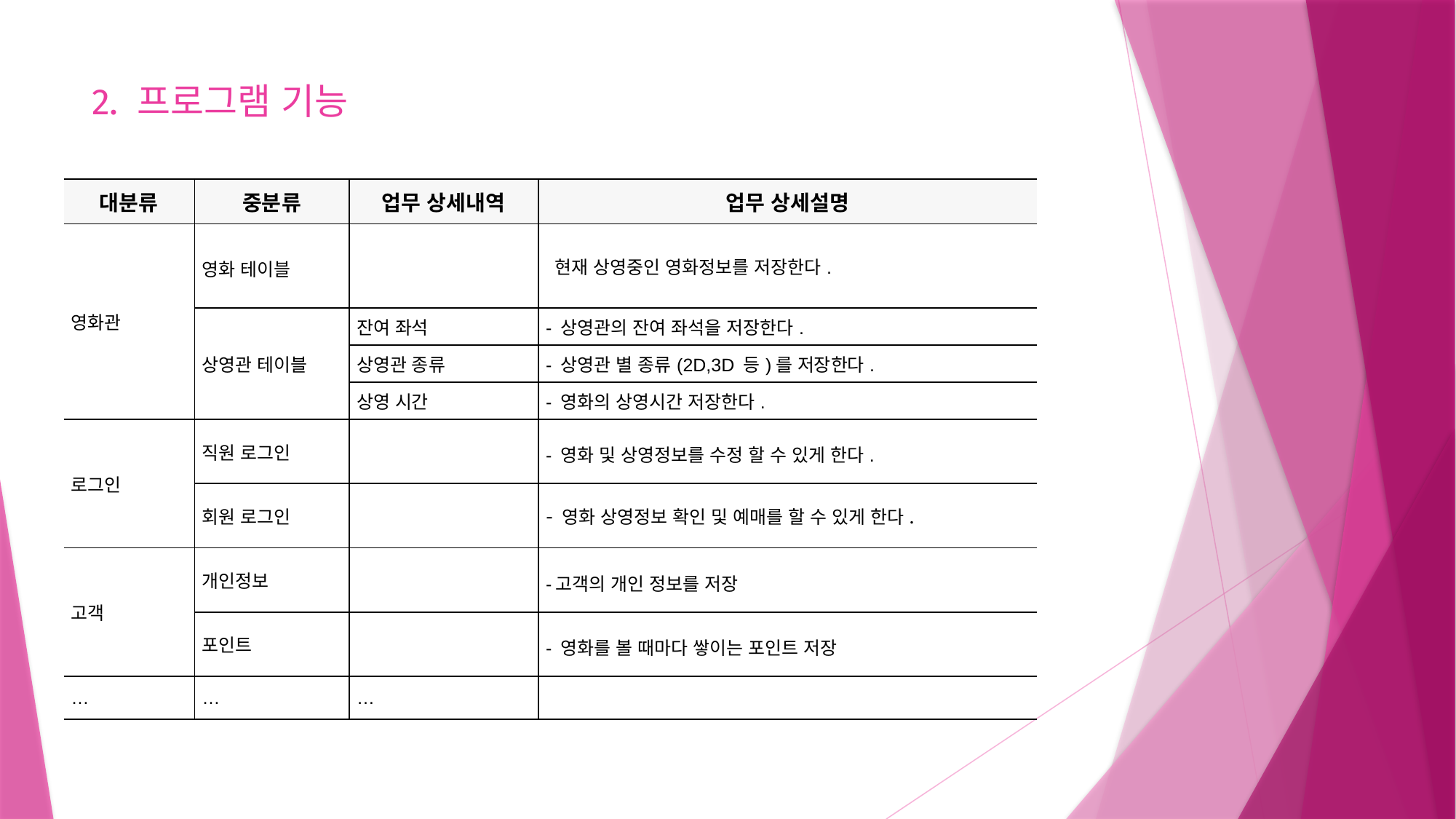

# 2. 프로그램 기능
| 대분류 | 중분류 | 업무 상세내역 | 업무 상세설명 |
| --- | --- | --- | --- |
| 영화관 | 영화 테이블 |  | 현재 상영중인 영화정보를 저장한다. |
|  | 상영관 테이블 | 잔여 좌석 | - 상영관의 잔여 좌석을 저장한다. |
|  |  | 상영관 종류 | - 상영관 별 종류(2D,3D 등)를 저장한다. |
|  |  | 상영 시간 | - 영화의 상영시간 저장한다. |
| 로그인 | 직원 로그인 |  | - 영화 및 상영정보를 수정 할 수 있게 한다. |
|  | 회원 로그인 |  | - 영화 상영정보 확인 및 예매를 할 수 있게 한다. |
| 고객 | 개인정보 |  | -고객의 개인 정보를 저장 |
|  | 포인트 |  | - 영화를 볼 때마다 쌓이는 포인트 저장 |
| … | … | … |  |